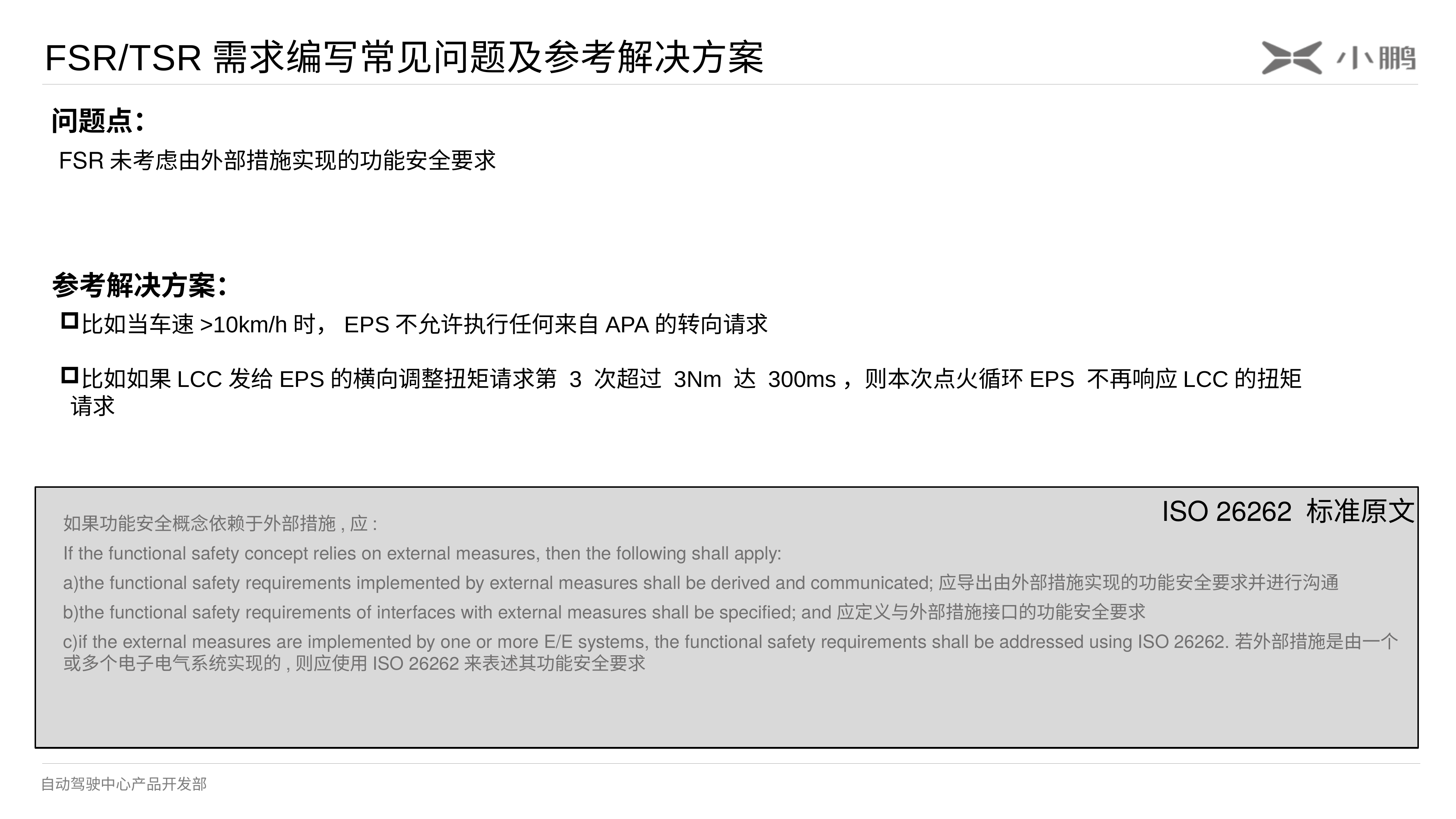

FSR/TSR需求编写常见问题及参考解决方案

问题点：
FSR未考虑由外部措施实现的功能安全要求
参考解决方案：
比如当车速>10km/h时，EPS不允许执行任何来自APA的转向请求

比如如果LCC发给EPS的横向调整扭矩请求第 3 次超过 3Nm 达 300ms，则本次点火循环EPS 不再响应LCC的扭矩请求

ISO 26262 标准原文
如果功能安全概念依赖于外部措施,应:
If the functional safety concept relies on external measures, then the following shall apply:
a)the functional safety requirements implemented by external measures shall be derived and communicated;应导出由外部措施实现的功能安全要求并进行沟通
b)the functional safety requirements of interfaces with external measures shall be specified; and应定义与外部措施接口的功能安全要求
c)if the external measures are implemented by one or more E/E systems, the functional safety requirements shall be addressed using ISO 26262.若外部措施是由一个或多个电子电气系统实现的,则应使用ISO 26262来表述其功能安全要求